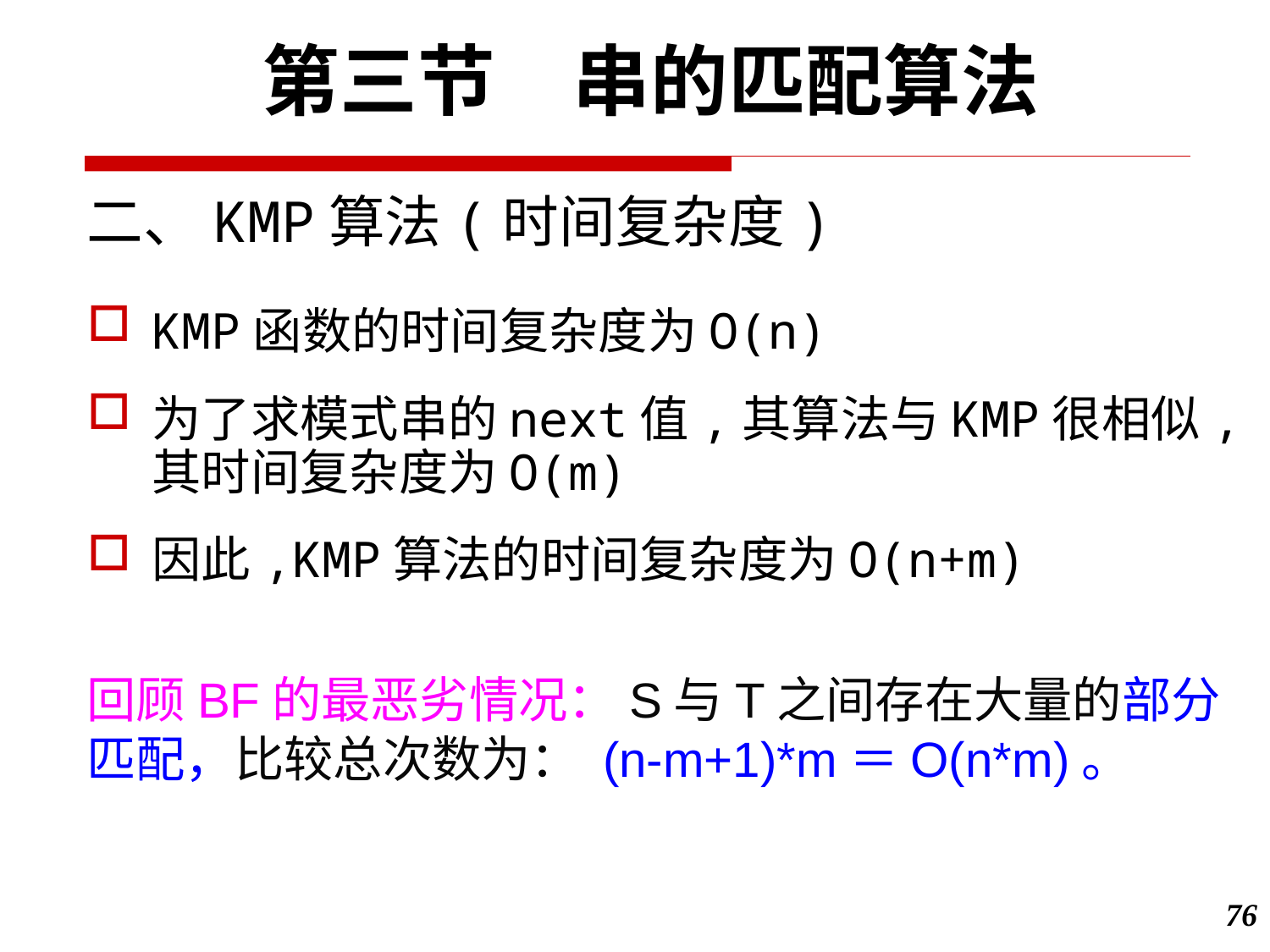

第三节　串的匹配算法
二、KMP算法(时间复杂度)
KMP函数的时间复杂度为O(n)
为了求模式串的next值,其算法与KMP很相似,其时间复杂度为O(m)
因此,KMP算法的时间复杂度为O(n+m)
回顾BF的最恶劣情况：S与T之间存在大量的部分匹配，比较总次数为： (n-m+1)*m＝O(n*m)。
76